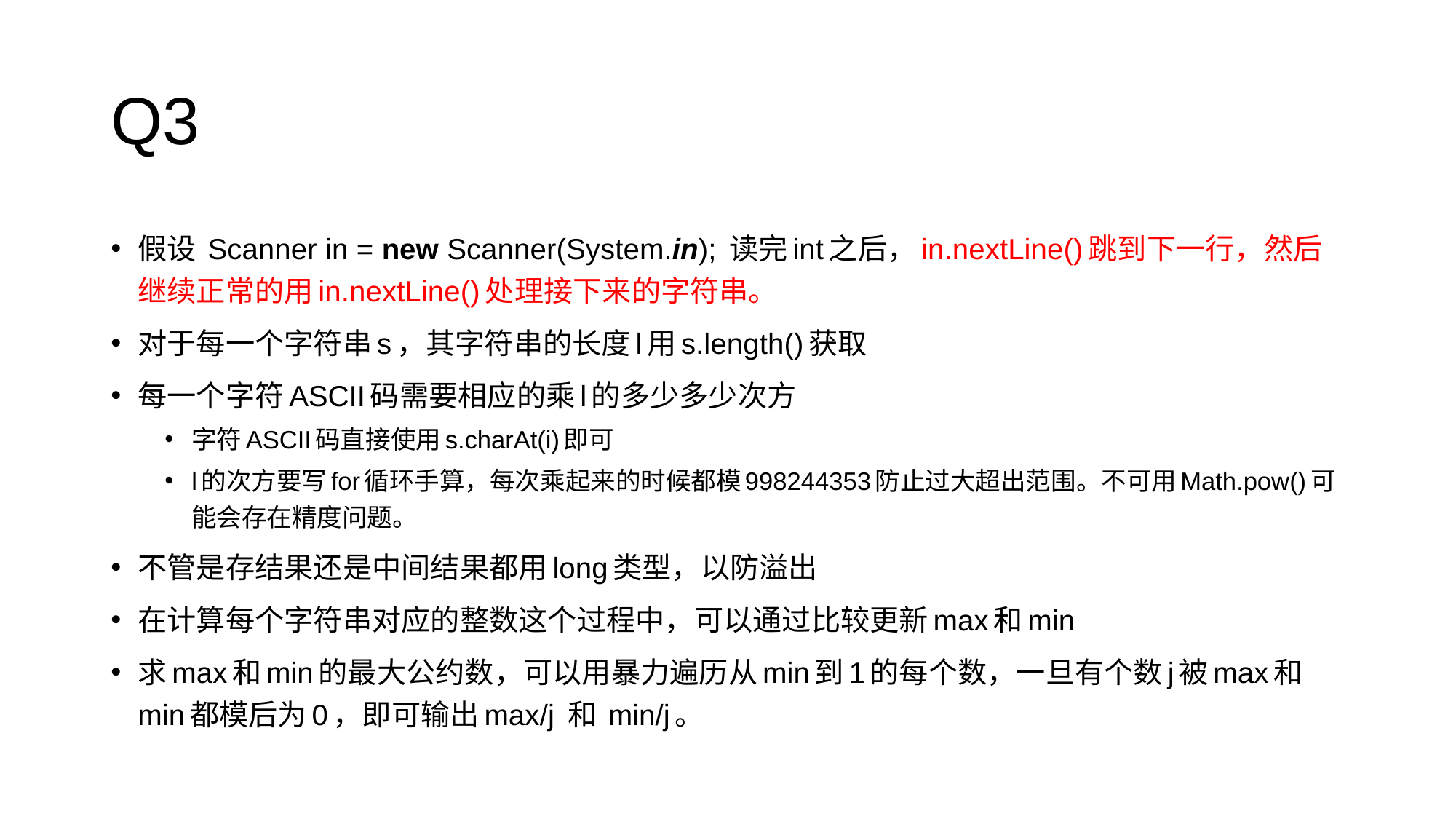

# Q3
假设 Scanner in = new Scanner(System.in); 读完int之后，in.nextLine()跳到下一行，然后继续正常的用in.nextLine()处理接下来的字符串。
对于每一个字符串s，其字符串的长度l用s.length()获取
每一个字符ASCII码需要相应的乘l的多少多少次方
字符ASCII码直接使用s.charAt(i)即可
l的次方要写for循环手算，每次乘起来的时候都模998244353防止过大超出范围。不可用Math.pow()可能会存在精度问题。
不管是存结果还是中间结果都用long类型，以防溢出
在计算每个字符串对应的整数这个过程中，可以通过比较更新max和min
求max和min的最大公约数，可以用暴力遍历从min到1的每个数，一旦有个数j被max和min都模后为0，即可输出max/j 和 min/j。